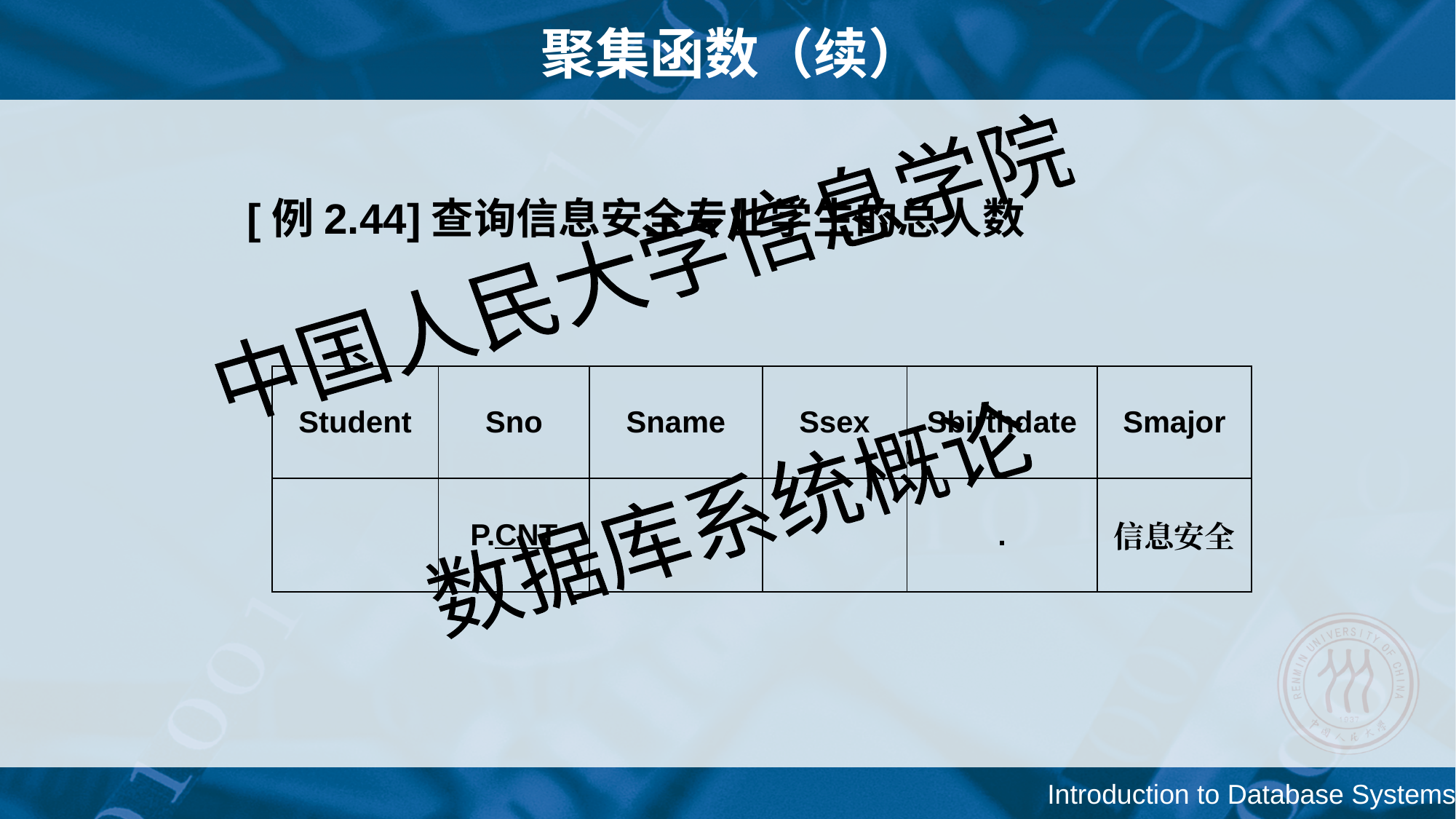

# 聚集函数（续）
[例2.44]查询信息安全专业学生的总人数
| Student | Sno | Sname | Ssex | Sbirthdate | Smajor |
| --- | --- | --- | --- | --- | --- |
|  | P.CNT |  |  | . | 信息安全 |